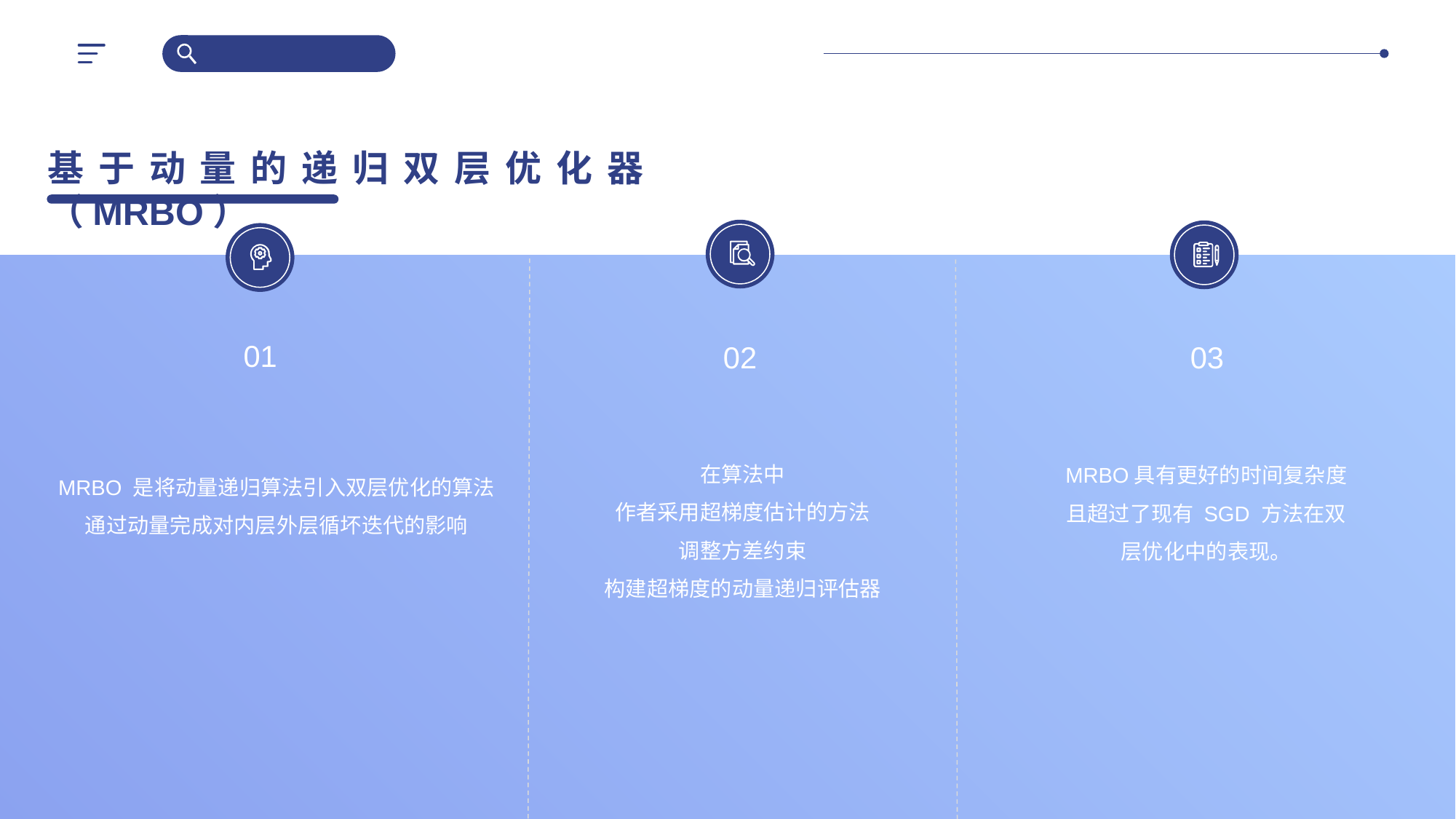

基于动量的递归双层优化器（MRBO）

01
02
03
在算法中
作者采用超梯度估计的方法
调整方差约束
构建超梯度的动量递归评估器
MRBO具有更好的时间复杂度
且超过了现有 SGD 方法在双
层优化中的表现。
MRBO 是将动量递归算法引入双层优化的算法
通过动量完成对内层外层循坏迭代的影响